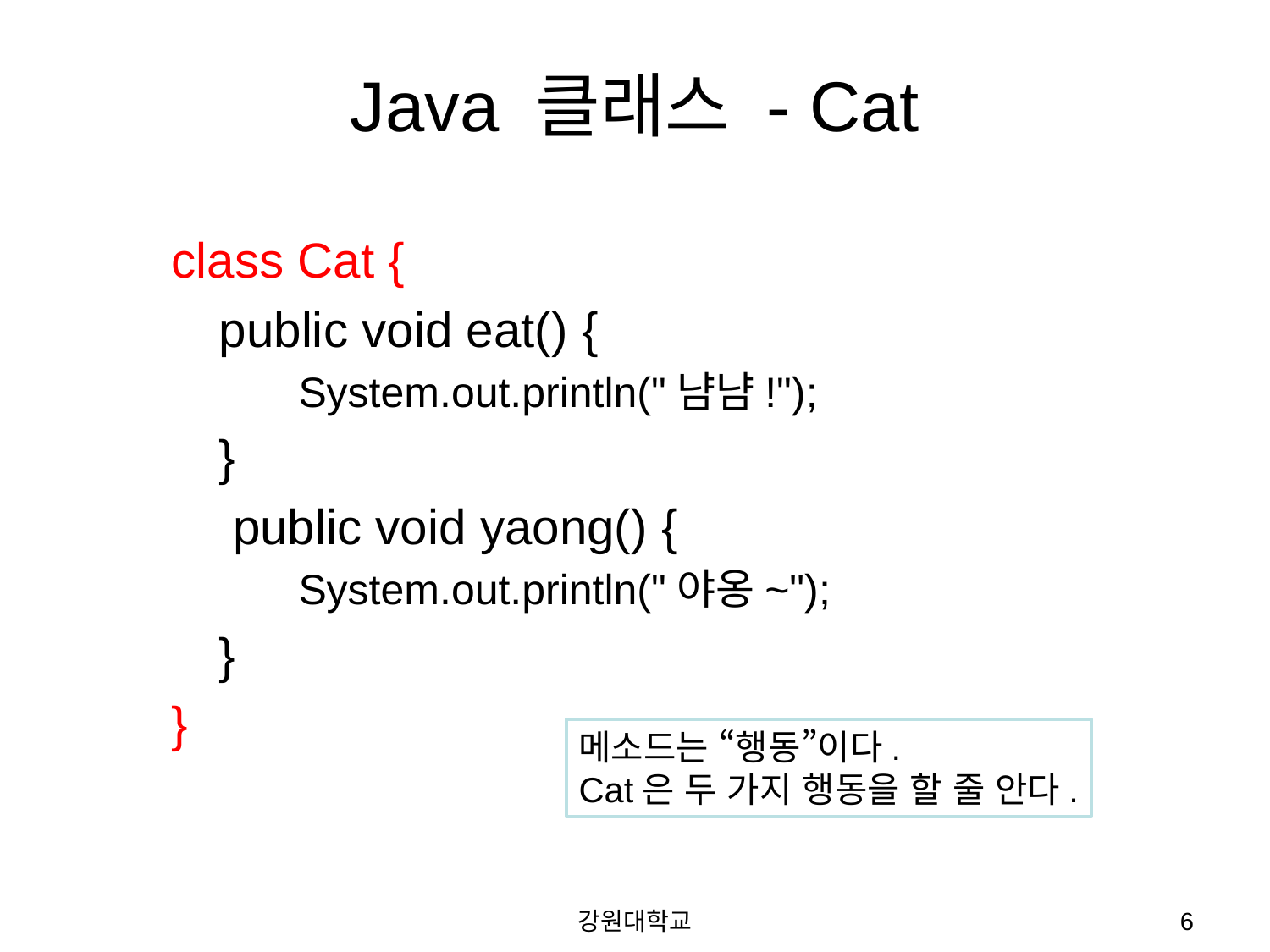

# Java 클래스 - Cat
class Cat {
	public void eat() {
System.out.println("냠냠!");
	}
	 public void yaong() {
System.out.println("야옹~");
	}
}
메소드는 “행동”이다.
Cat은 두 가지 행동을 할 줄 안다.
강원대학교
6